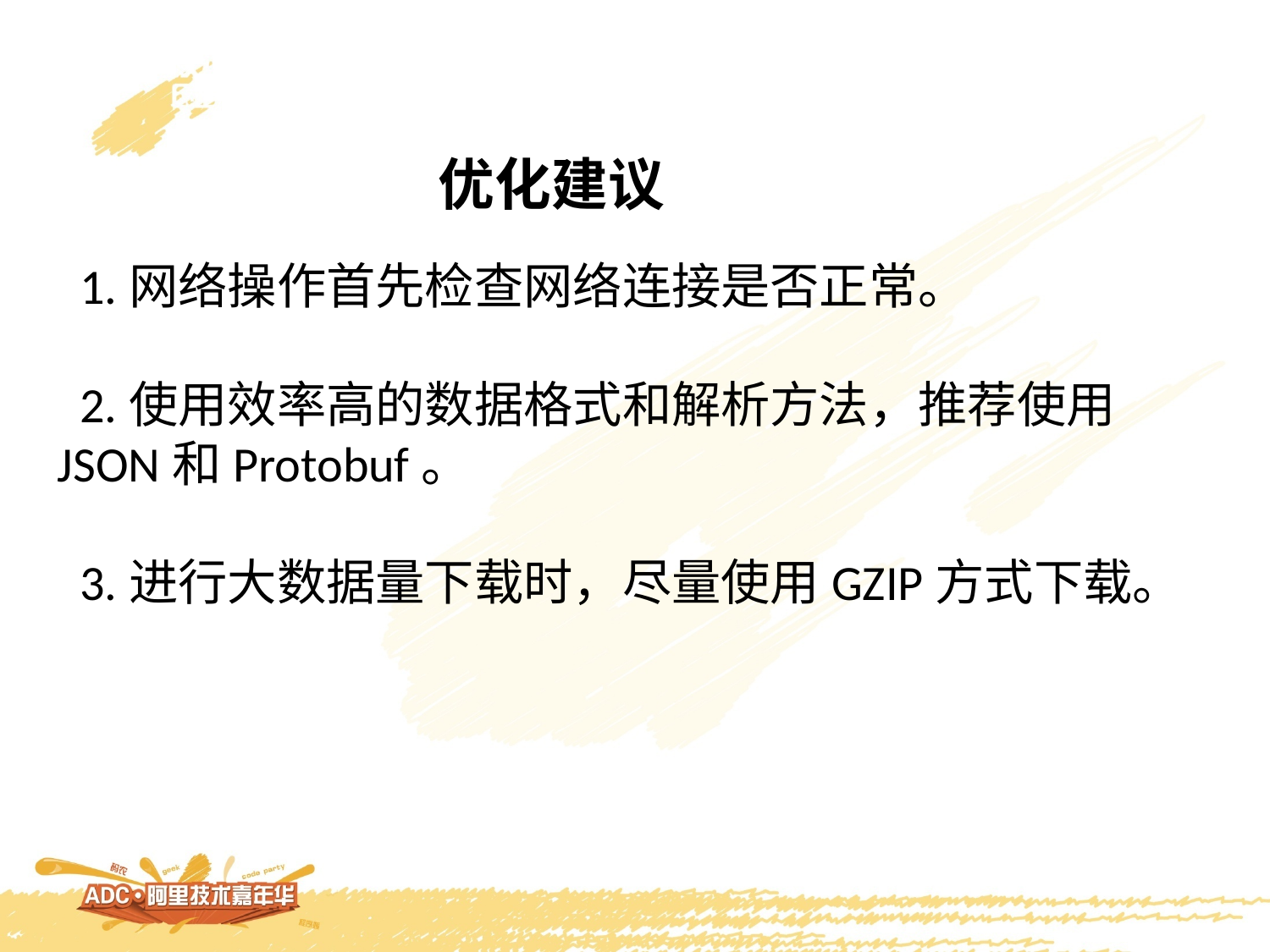

优化建议

  1.网络操作首先检查网络连接是否正常。

  2.使用效率高的数据格式和解析方法，推荐使用JSON和Protobuf。

  3.进行大数据量下载时，尽量使用GZIP方式下载。